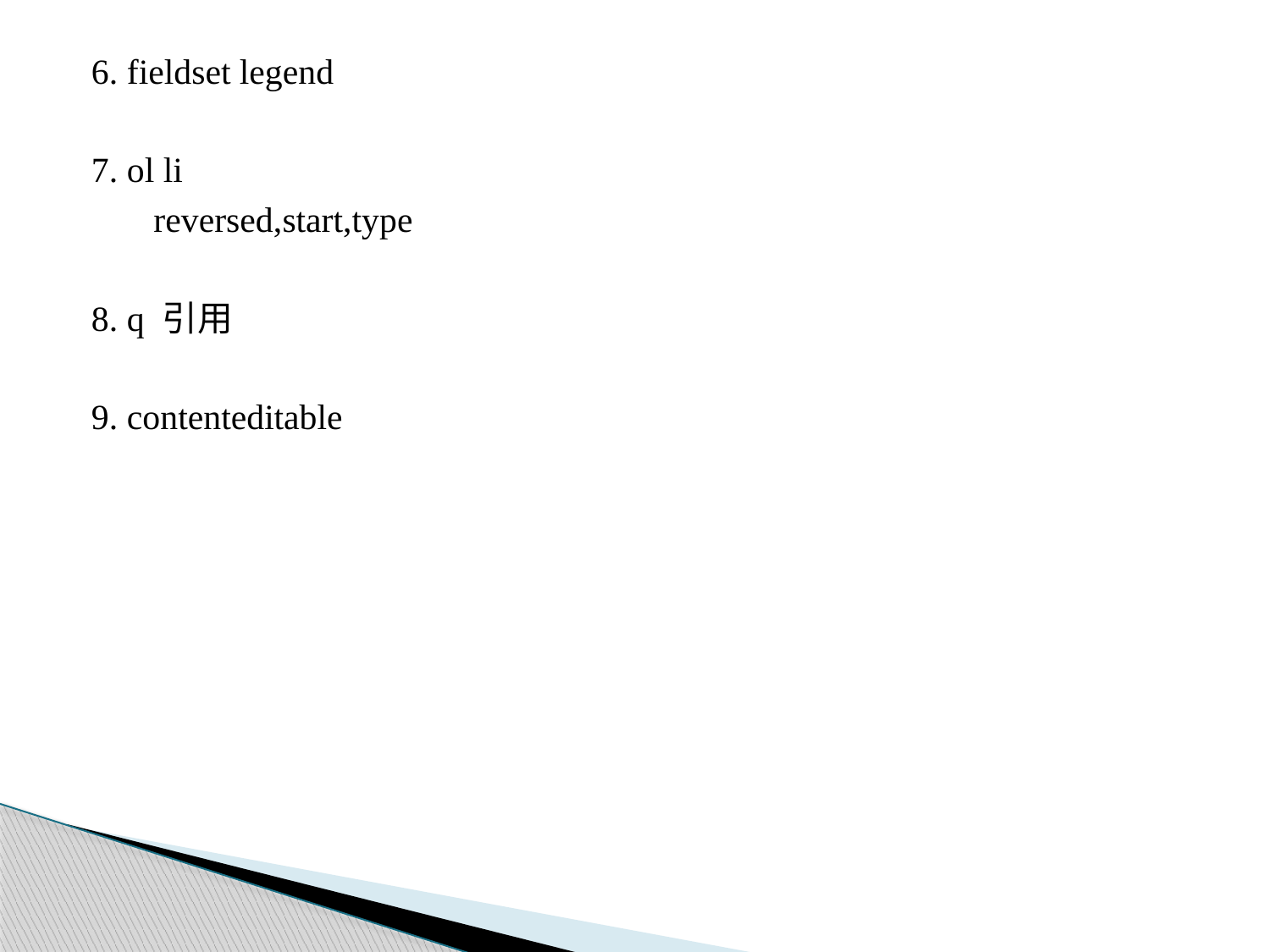

6. fieldset legend

7. ol li
	   reversed,start,type

8. q 引用

9. contenteditable